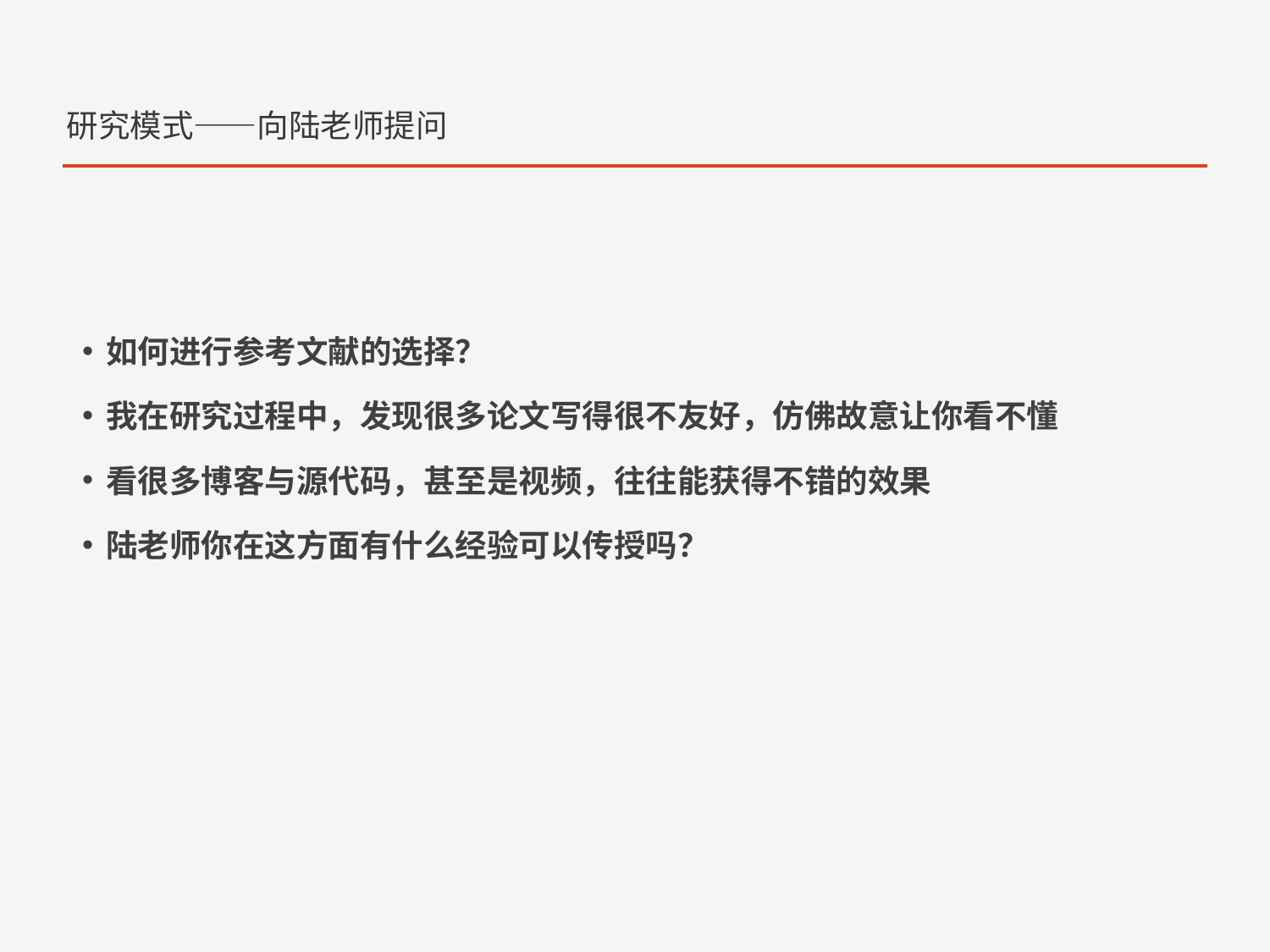

研究模式——向陆老师提问
如何进行参考文献的选择？
我在研究过程中，发现很多论文写得很不友好，仿佛故意让你看不懂
看很多博客与源代码，甚至是视频，往往能获得不错的效果
陆老师你在这方面有什么经验可以传授吗？